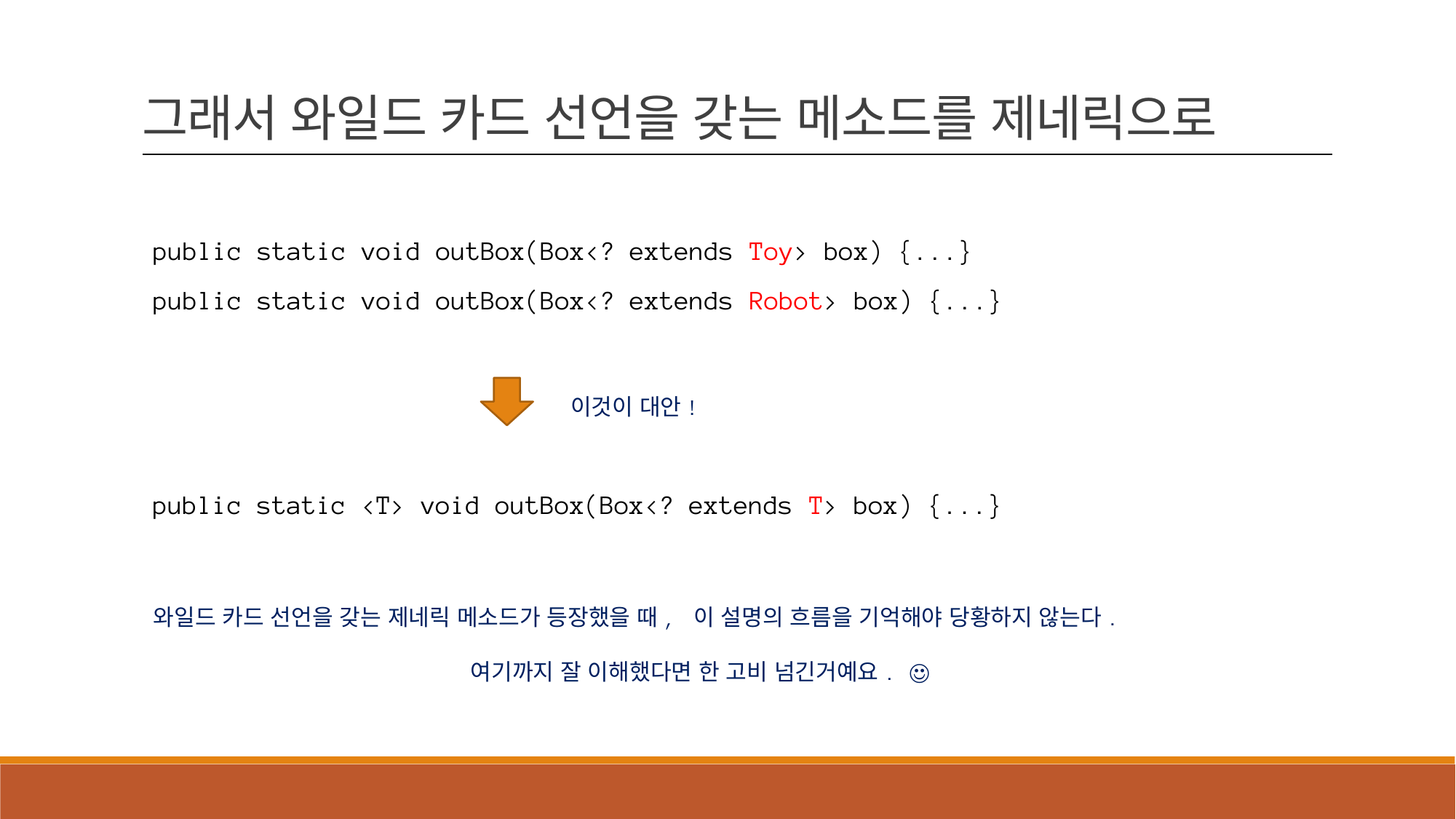

그래서 와일드 카드 선언을 갖는 메소드를 제네릭으로
public static void outBox(Box<? extends Toy> box) {...}
public static void outBox(Box<? extends Robot> box) {...}
이것이 대안!

public static <T> void outBox(Box<? extends T> box) {...}
와일드 카드 선언을 갖는 제네릭 메소드가 등장했을 때, 이 설명의 흐름을 기억해야 당황하지 않는다.
                                                 여기까지 잘 이해했다면 한 고비 넘긴거예요. ☺